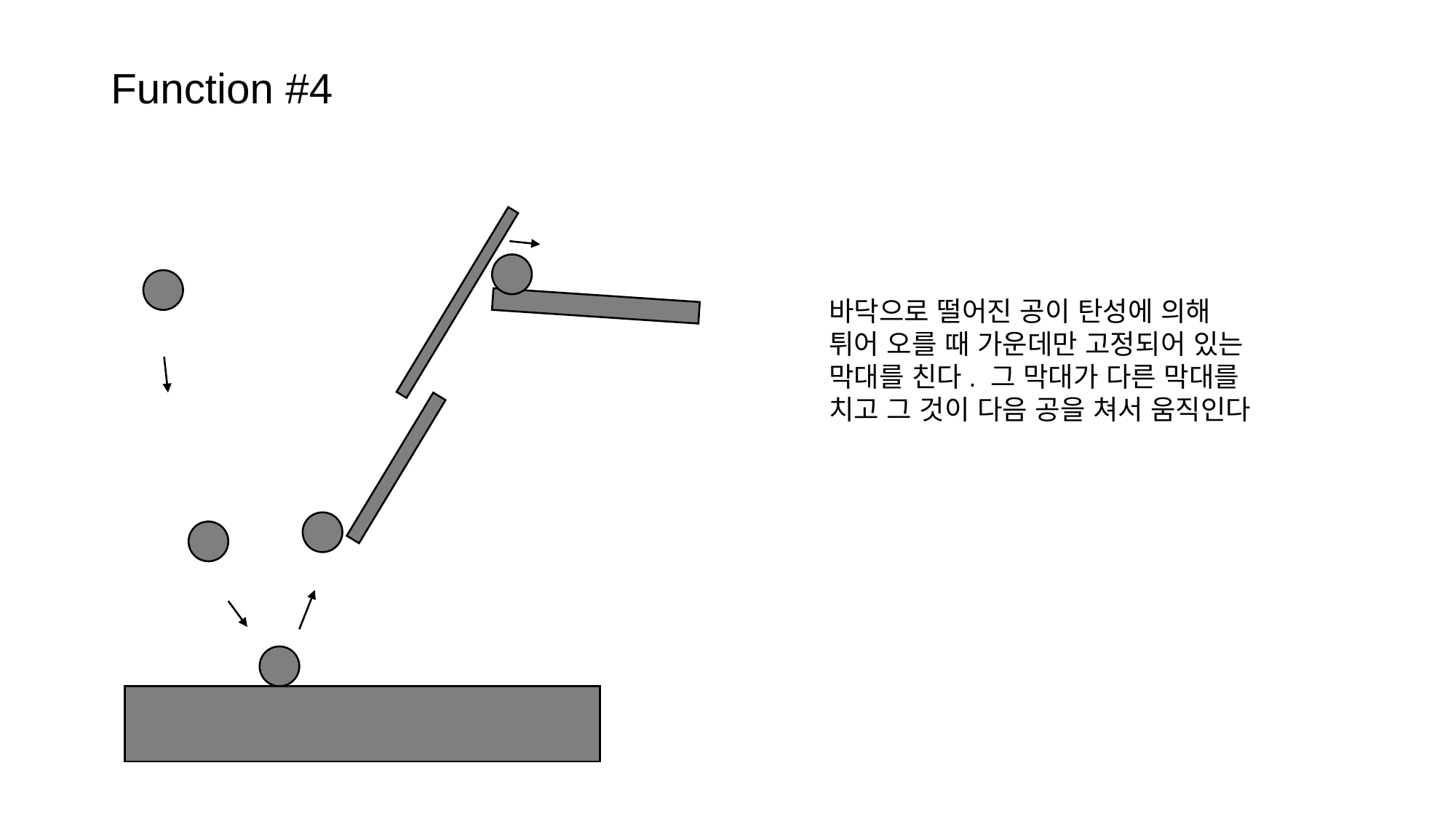

Function #4

바닥으로 떨어진 공이 탄성에 의해 튀어 오를 때 가운데만 고정되어 있는 막대를 친다. 그 막대가 다른 막대를 치고 그 것이 다음 공을 쳐서 움직인다